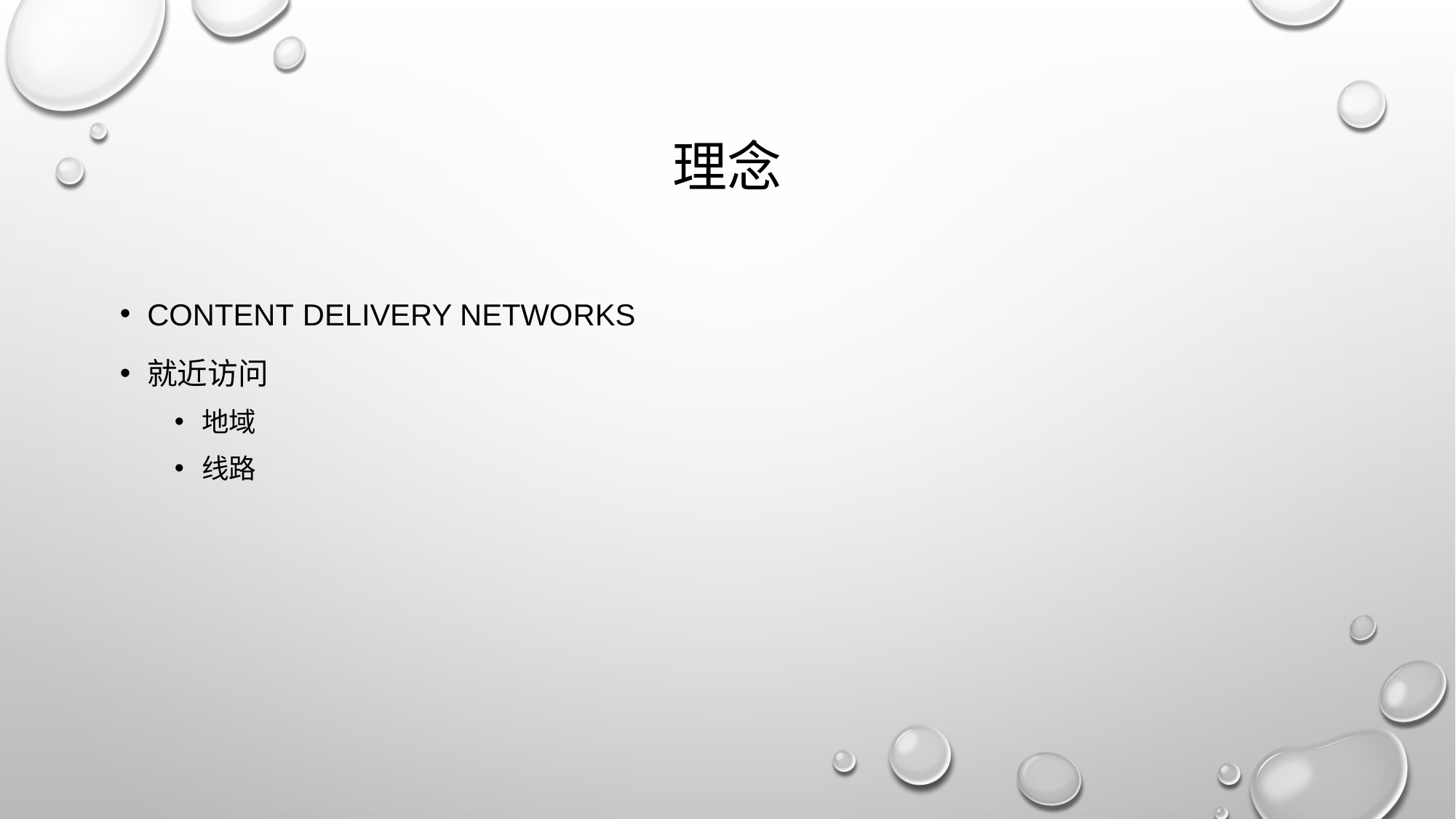

# 理念
Content Delivery networks
就近访问
地域
线路